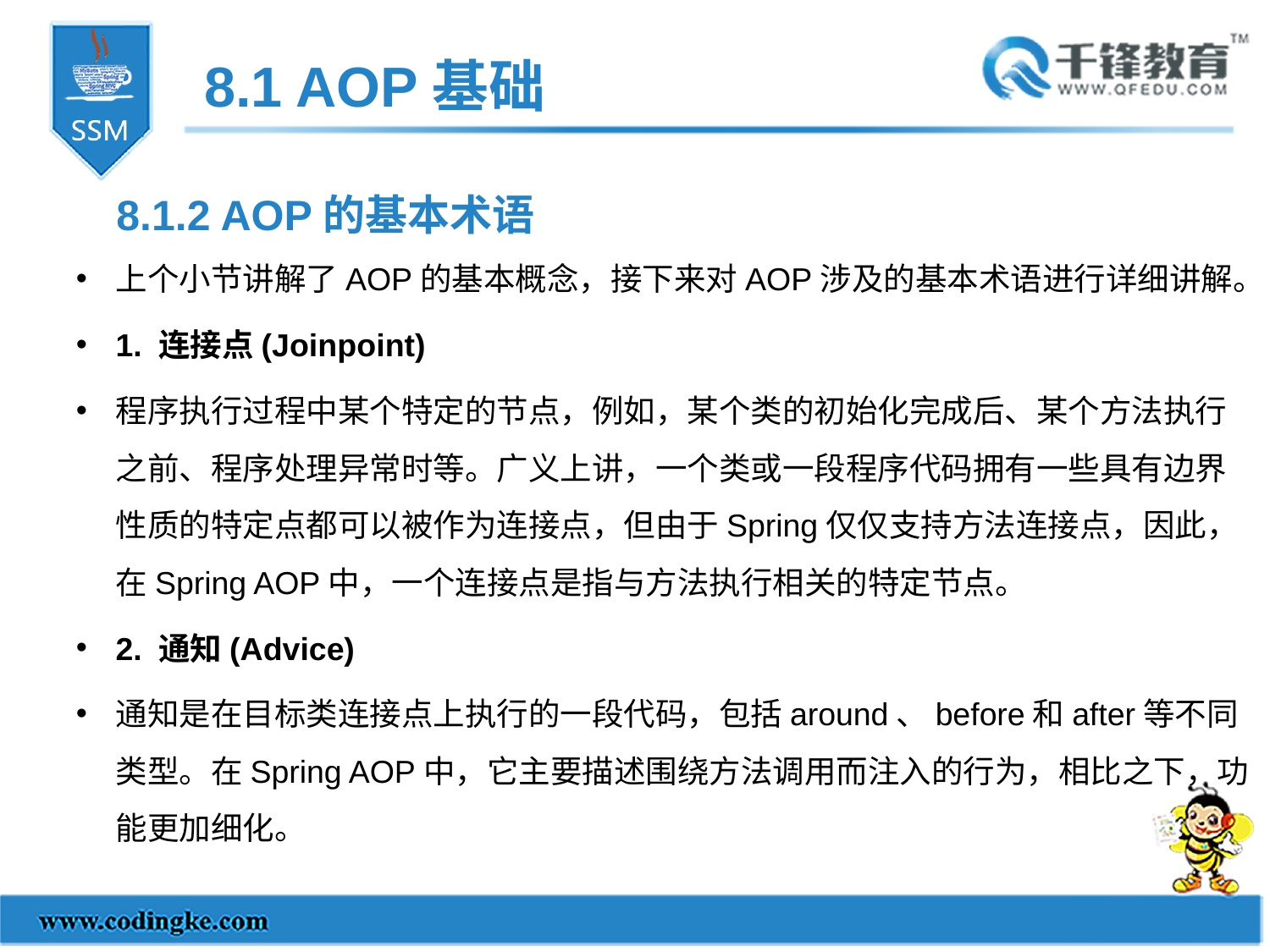

8.1 AOP基础
8.1.2 AOP的基本术语
上个小节讲解了AOP的基本概念，接下来对AOP涉及的基本术语进行详细讲解。
1. 连接点(Joinpoint)
程序执行过程中某个特定的节点，例如，某个类的初始化完成后、某个方法执行之前、程序处理异常时等。广义上讲，一个类或一段程序代码拥有一些具有边界性质的特定点都可以被作为连接点，但由于Spring仅仅支持方法连接点，因此，在Spring AOP中，一个连接点是指与方法执行相关的特定节点。
2. 通知(Advice)
通知是在目标类连接点上执行的一段代码，包括around、before和after等不同类型。在Spring AOP中，它主要描述围绕方法调用而注入的行为，相比之下，功能更加细化。